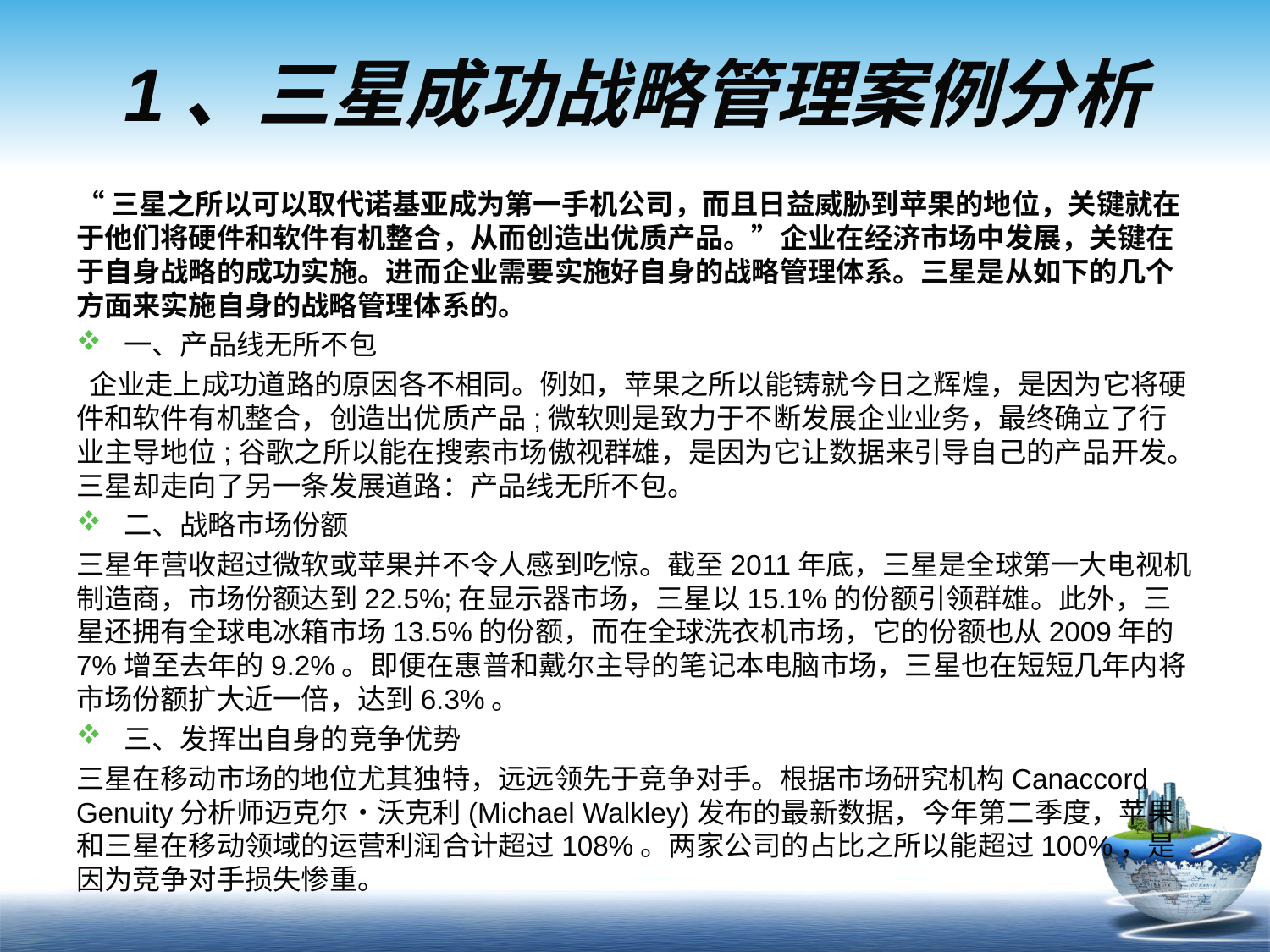

# 1、三星成功战略管理案例分析
“三星之所以可以取代诺基亚成为第一手机公司，而且日益威胁到苹果的地位，关键就在于他们将硬件和软件有机整合，从而创造出优质产品。”企业在经济市场中发展，关键在于自身战略的成功实施。进而企业需要实施好自身的战略管理体系。三星是从如下的几个方面来实施自身的战略管理体系的。
一、产品线无所不包
 企业走上成功道路的原因各不相同。例如，苹果之所以能铸就今日之辉煌，是因为它将硬件和软件有机整合，创造出优质产品;微软则是致力于不断发展企业业务，最终确立了行业主导地位;谷歌之所以能在搜索市场傲视群雄，是因为它让数据来引导自己的产品开发。三星却走向了另一条发展道路：产品线无所不包。
二、战略市场份额
三星年营收超过微软或苹果并不令人感到吃惊。截至2011年底，三星是全球第一大电视机制造商，市场份额达到22.5%;在显示器市场，三星以15.1%的份额引领群雄。此外，三星还拥有全球电冰箱市场13.5%的份额，而在全球洗衣机市场，它的份额也从2009年的7%增至去年的9.2%。即便在惠普和戴尔主导的笔记本电脑市场，三星也在短短几年内将市场份额扩大近一倍，达到6.3%。
三、发挥出自身的竞争优势
三星在移动市场的地位尤其独特，远远领先于竞争对手。根据市场研究机构Canaccord Genuity分析师迈克尔•沃克利(Michael Walkley)发布的最新数据，今年第二季度，苹果和三星在移动领域的运营利润合计超过108%。两家公司的占比之所以能超过100%，是因为竞争对手损失惨重。